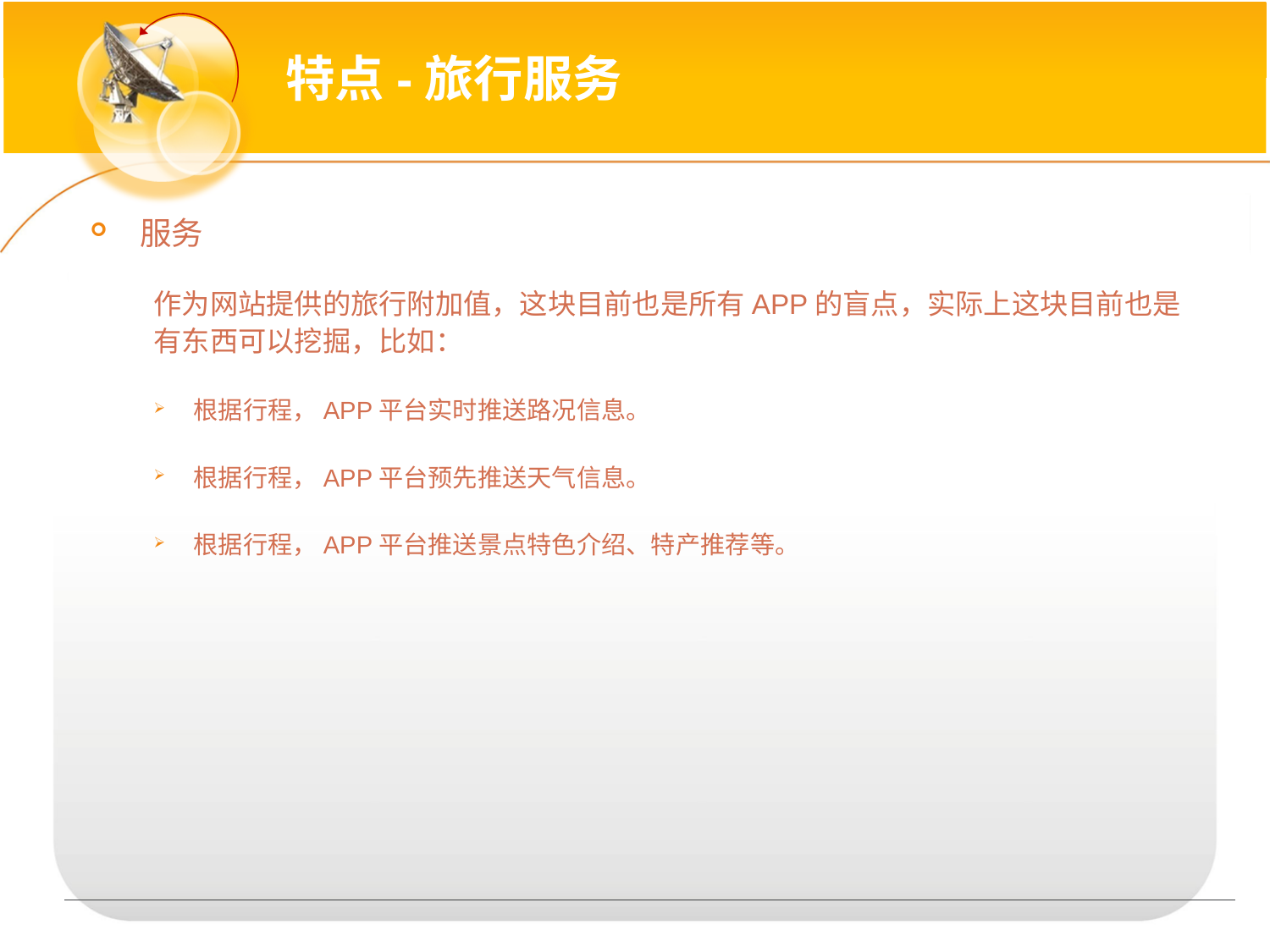

# 特点-旅行服务
服务
作为网站提供的旅行附加值，这块目前也是所有APP的盲点，实际上这块目前也是有东西可以挖掘，比如：
根据行程，APP平台实时推送路况信息。
根据行程，APP平台预先推送天气信息。
根据行程，APP平台推送景点特色介绍、特产推荐等。